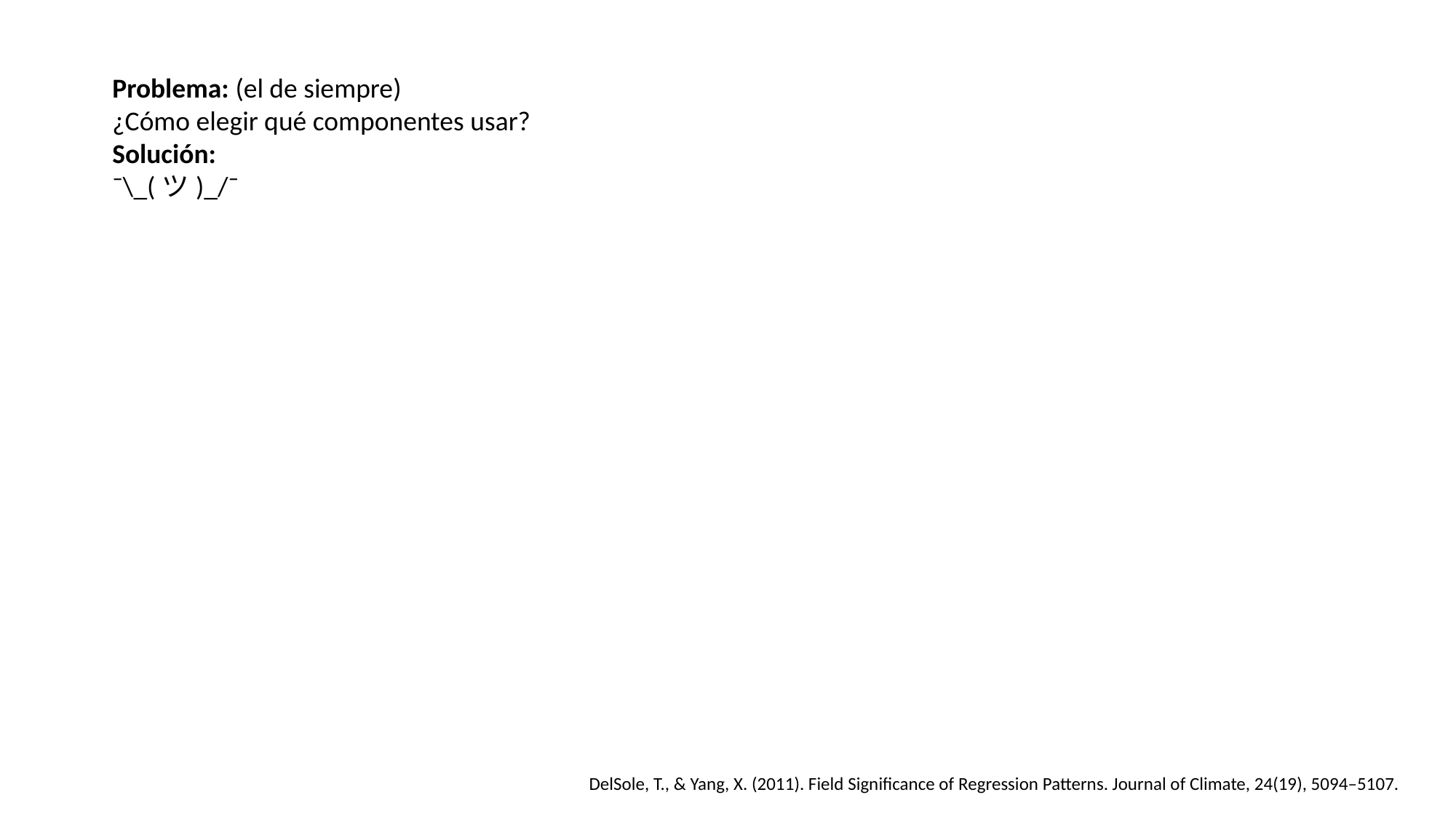

Problema: (el de siempre)
¿Cómo elegir qué componentes usar?
Solución:
¯\_(ツ)_/¯

DelSole, T., & Yang, X. (2011). Field Significance of Regression Patterns. Journal of Climate, 24(19), 5094–5107.